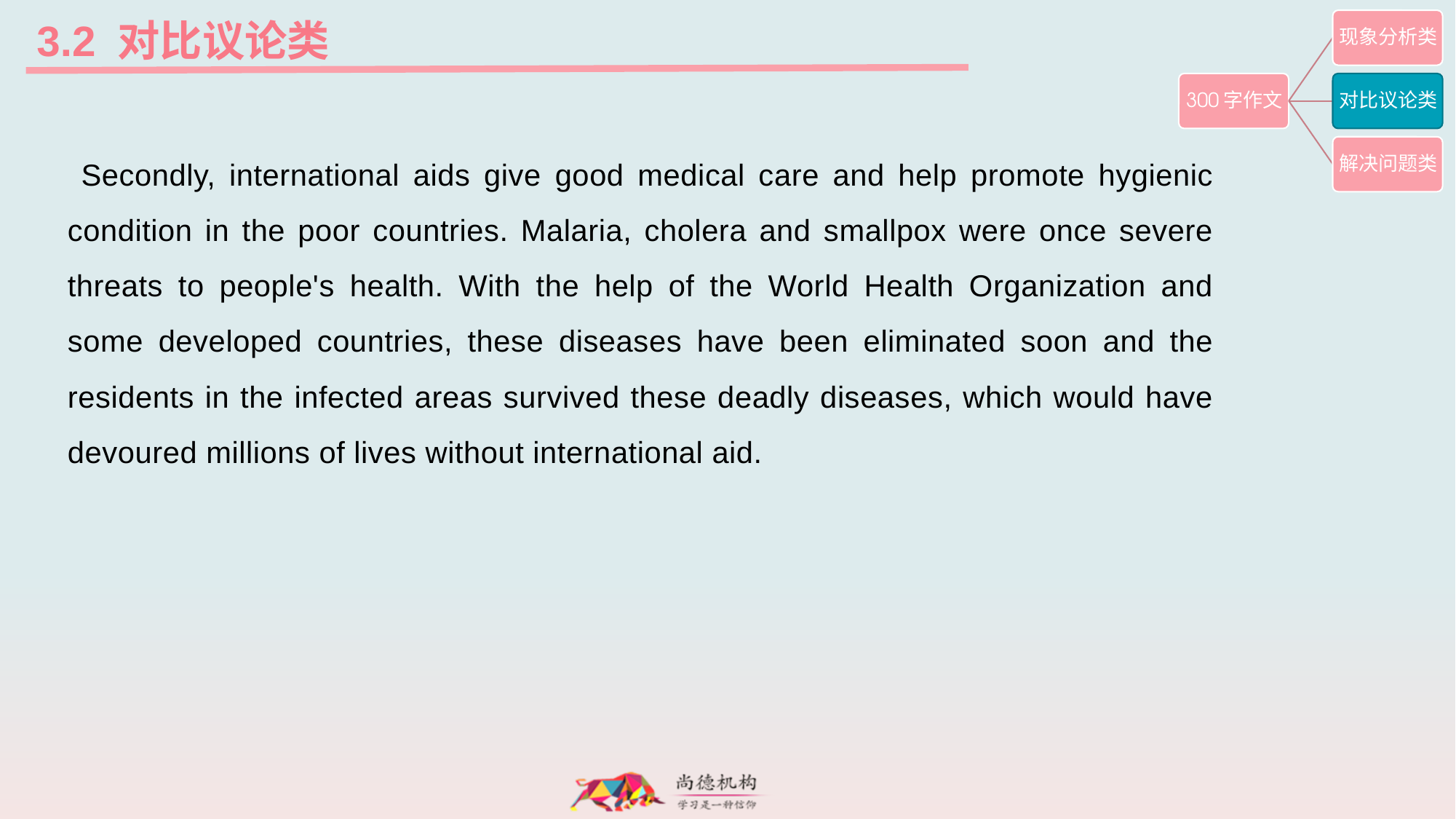

3.2 对比议论类
300字作文

现象分析类

对比议论类

解决问题类
 Secondly, international aids give good medical care and help promote hygienic condition in the poor countries. Malaria, cholera and smallpox were once severe threats to people's health. With the help of the World Health Organization and some developed countries, these diseases have been eliminated soon and the residents in the infected areas survived these deadly diseases, which would have devoured millions of lives without international aid.